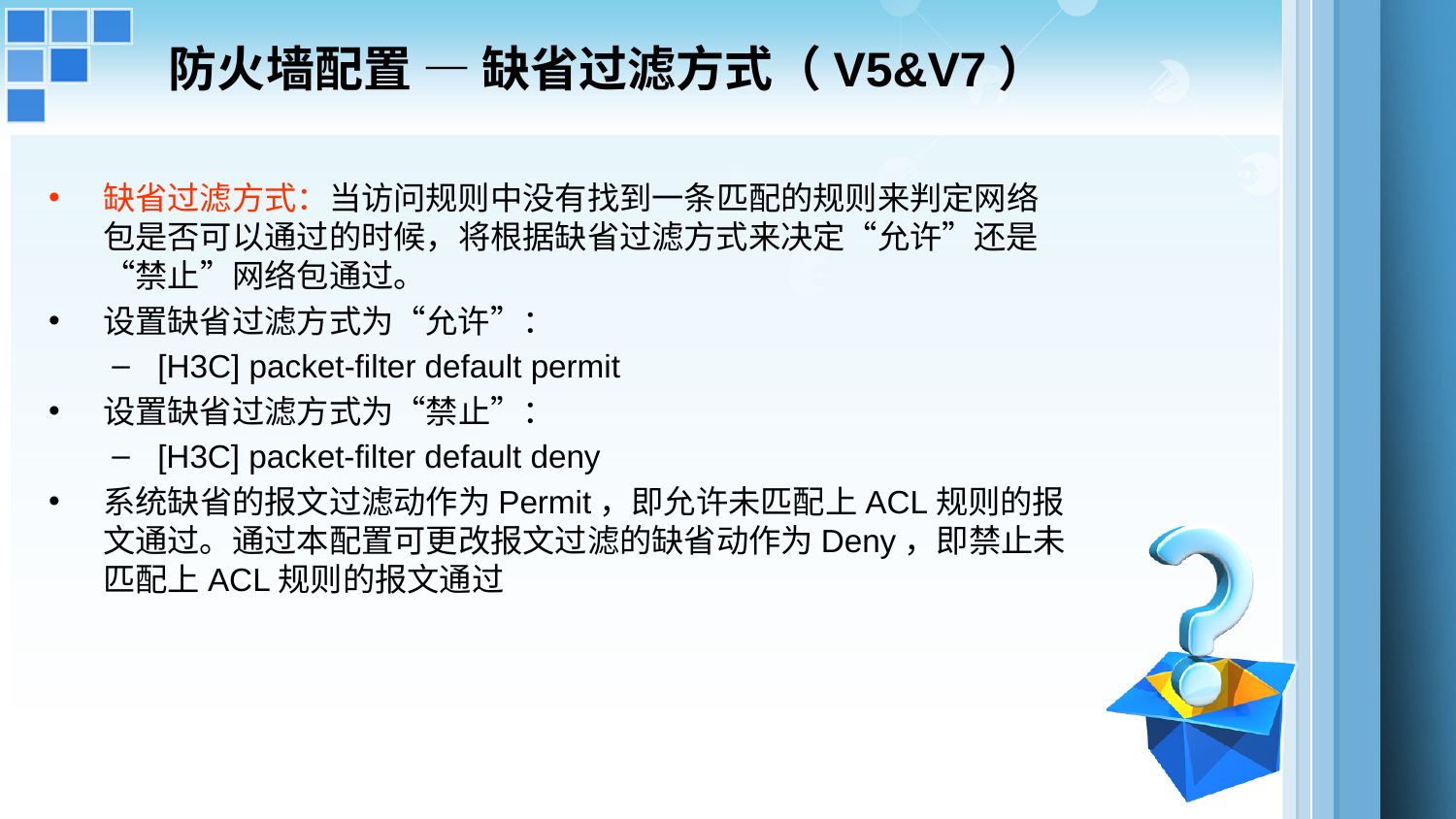

防火墙配置 — 缺省过滤方式（V5&V7）
缺省过滤方式：当访问规则中没有找到一条匹配的规则来判定网络包是否可以通过的时候，将根据缺省过滤方式来决定“允许”还是“禁止”网络包通过。
设置缺省过滤方式为“允许”：
[H3C] packet-filter default permit
设置缺省过滤方式为“禁止”：
[H3C] packet-filter default deny
系统缺省的报文过滤动作为Permit，即允许未匹配上ACL规则的报文通过。通过本配置可更改报文过滤的缺省动作为Deny，即禁止未匹配上ACL规则的报文通过